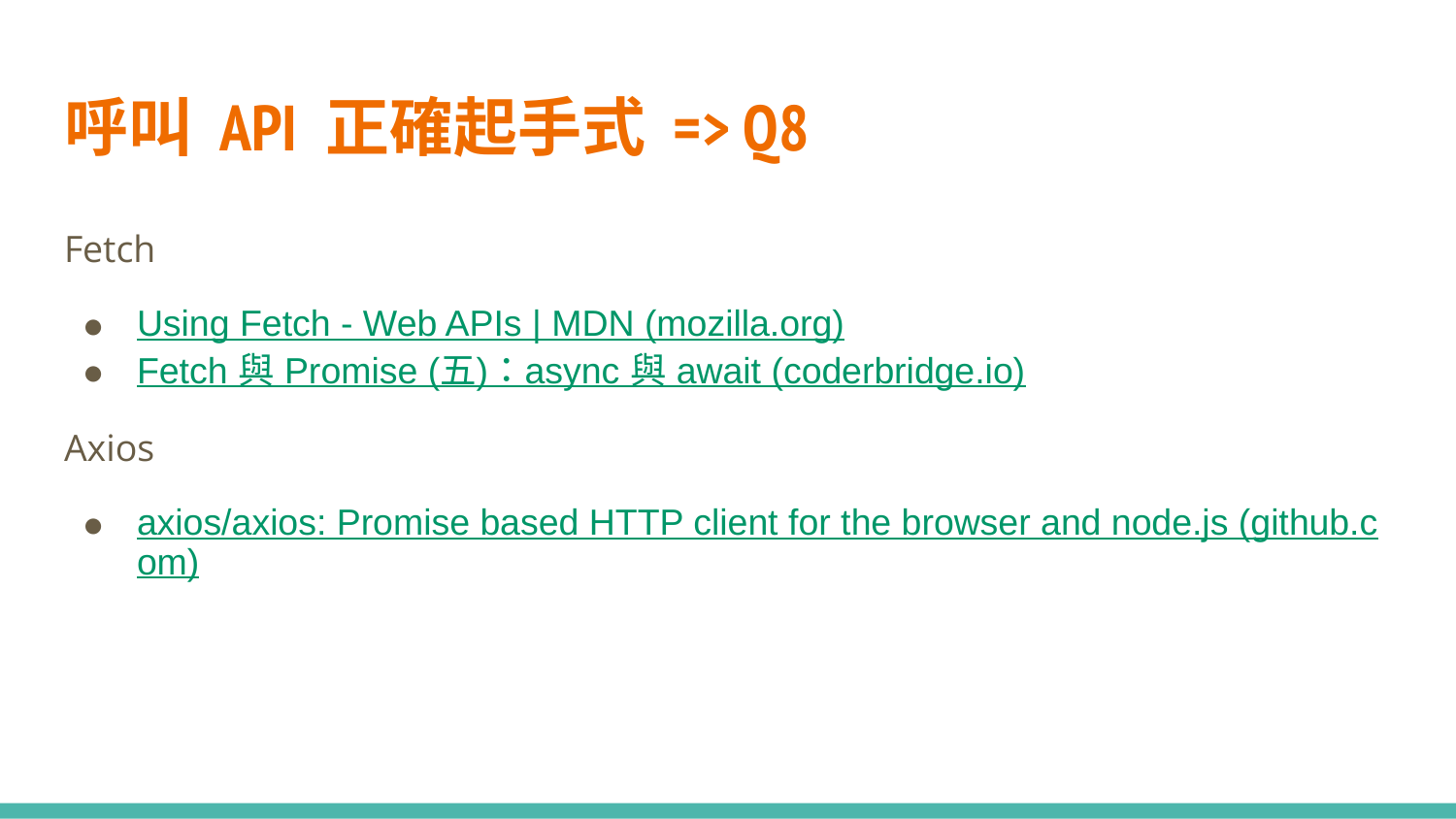

# 呼叫 API 正確起手式 => Q8
Fetch
Using Fetch - Web APIs | MDN (mozilla.org)
Fetch 與 Promise (五)：async 與 await (coderbridge.io)
Axios
axios/axios: Promise based HTTP client for the browser and node.js (github.com)